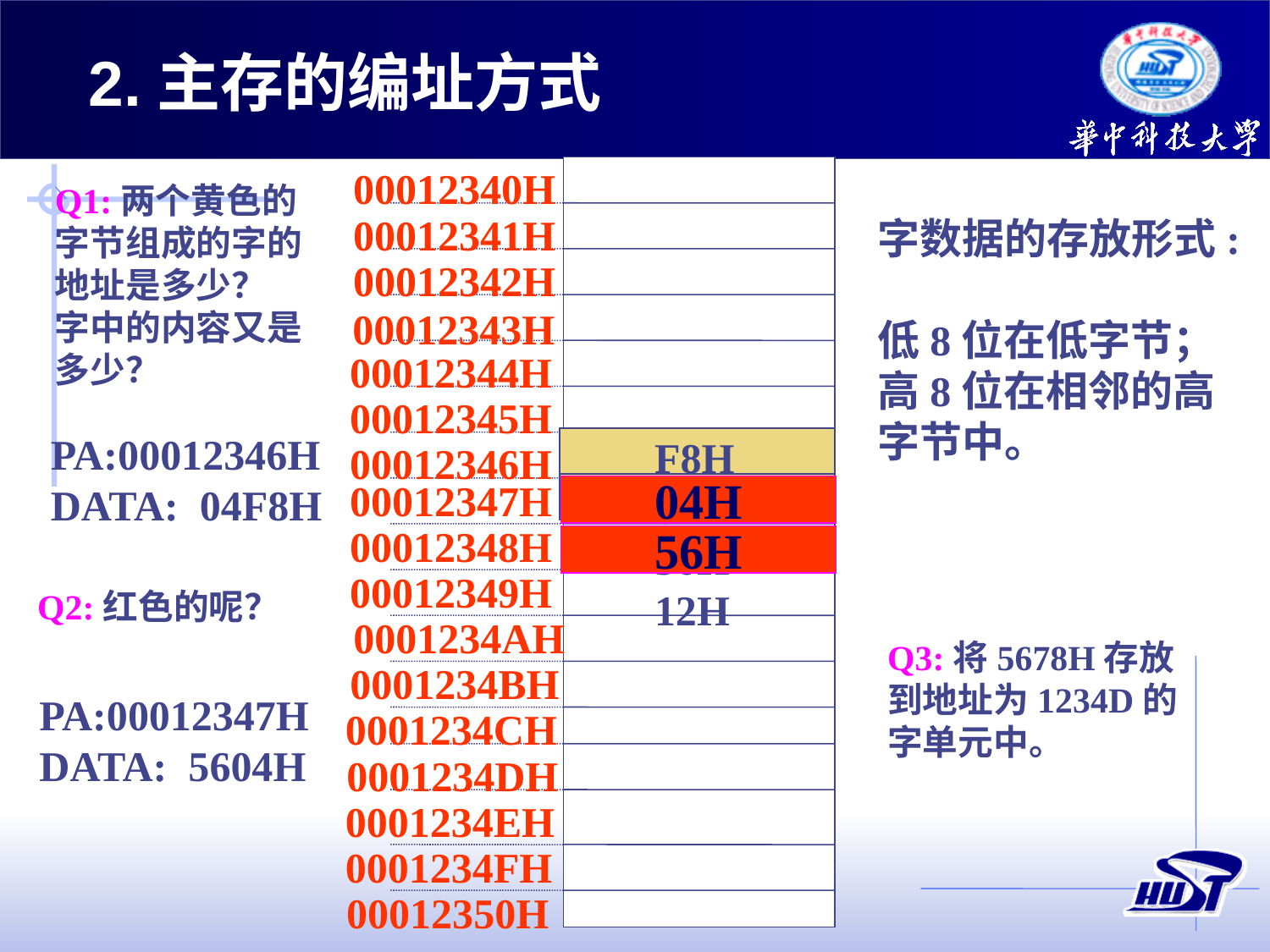

2.主存的编址方式
00012340H
00012341H
00012342H
00012343H
00012344H
00012345H
00012346H
00012347H
00012348H
00012349H
0001234AH
0001234BH
0001234CH
0001234DH
0001234EH
0001234FH
00012350H

    F8H
    04H
    56H
    12H

Q1:两个黄色的字节组成的字的地址是多少？
字中的内容又是多少？
字数据的存放形式:

低8位在低字节；
高8位在相邻的高字节中。
PA:00012346H
DATA:  04F8H
04H
56H
Q2:红色的呢？
Q3:将5678H存放到地址为1234D的字单元中。
PA:00012347H
DATA:  5604H